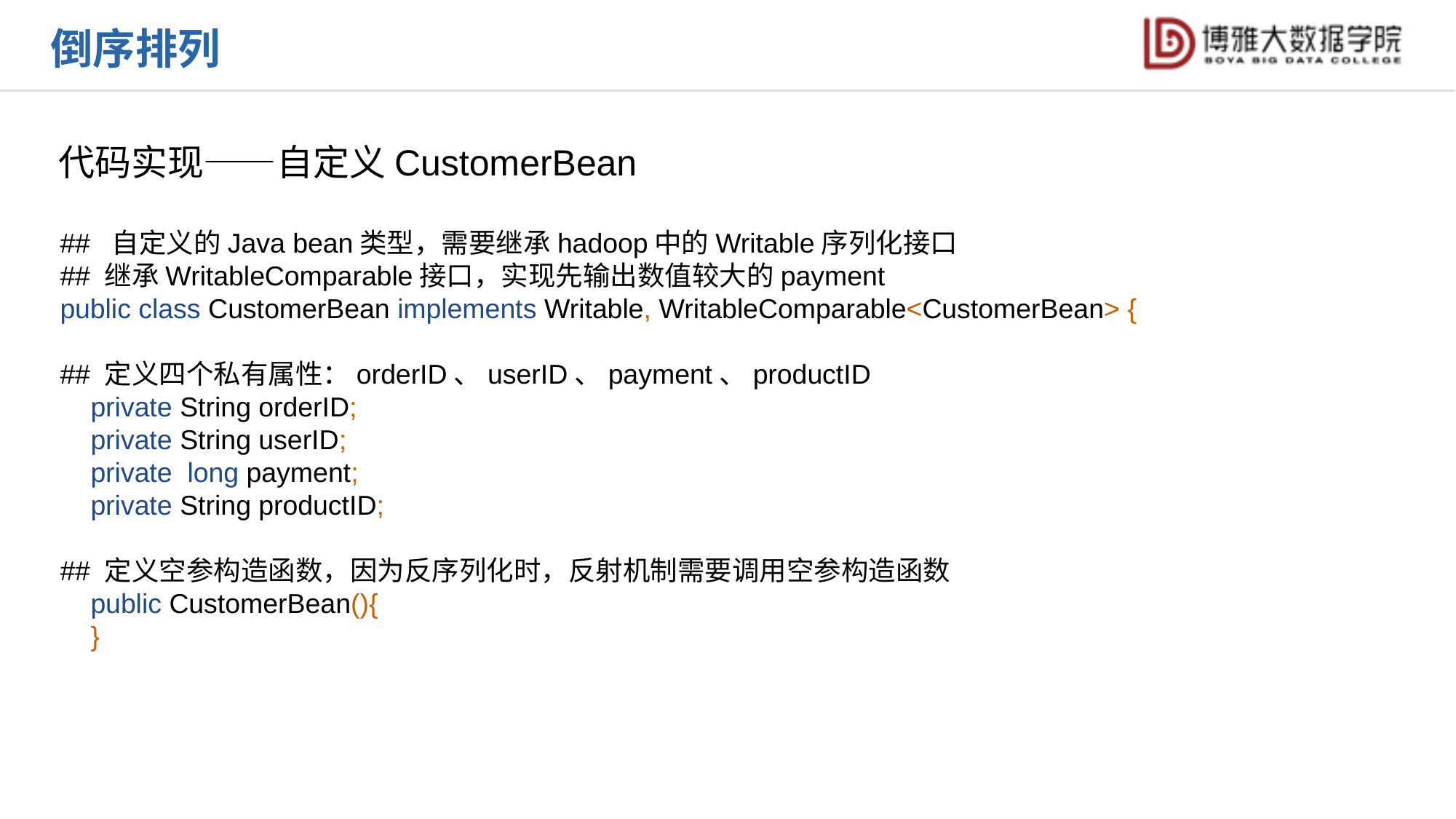

倒序排列
代码实现——自定义CustomerBean

##  自定义的Java bean类型，需要继承hadoop中的Writable序列化接口
## 继承WritableComparable接口，实现先输出数值较大的payment
public class CustomerBean implements Writable, WritableComparable<CustomerBean> {

## 定义四个私有属性：orderID、userID、payment、productID
    private String orderID;
    private String userID;
    private  long payment;
    private String productID;

## 定义空参构造函数，因为反序列化时，反射机制需要调用空参构造函数
    public CustomerBean(){
    }